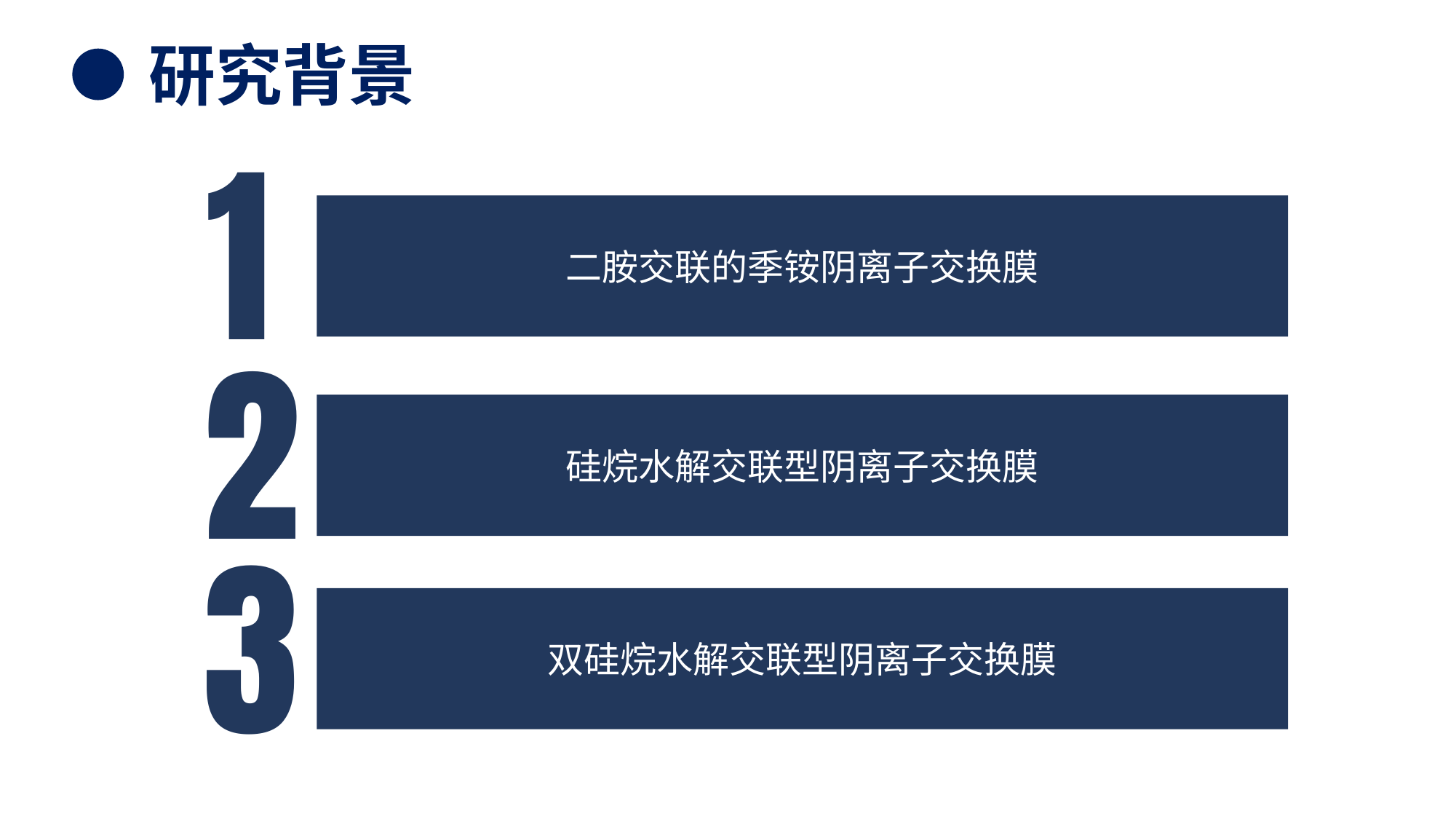

研究背景

1
二胺交联的季铵阴离子交换膜

2
硅烷水解交联型阴离子交换膜

3
双硅烷水解交联型阴离子交换膜